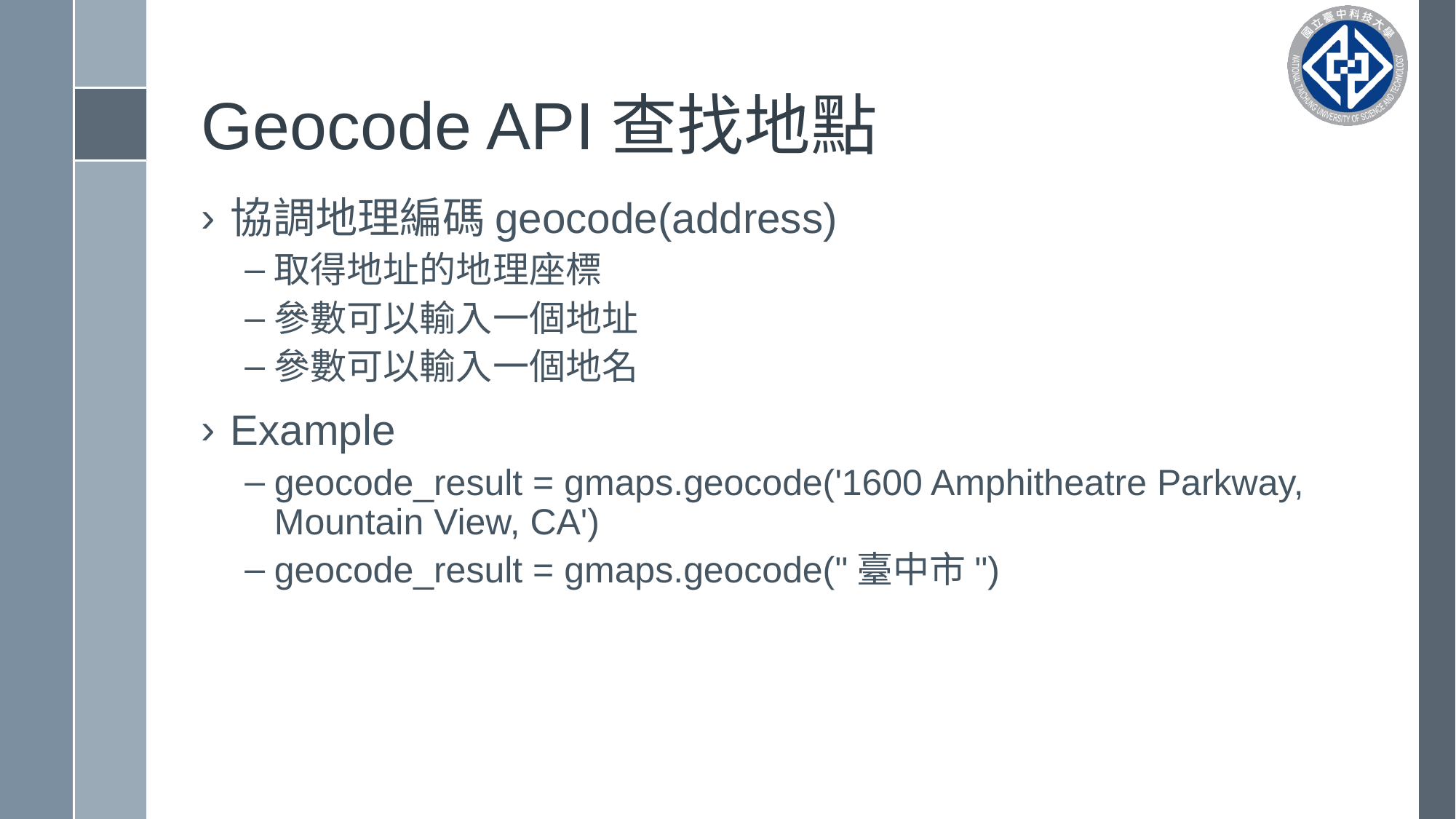

# Geocode API查找地點
協調地理編碼geocode(address)
取得地址的地理座標
參數可以輸入一個地址
參數可以輸入一個地名
Example
geocode_result = gmaps.geocode('1600 Amphitheatre Parkway, Mountain View, CA')
geocode_result = gmaps.geocode("臺中市")